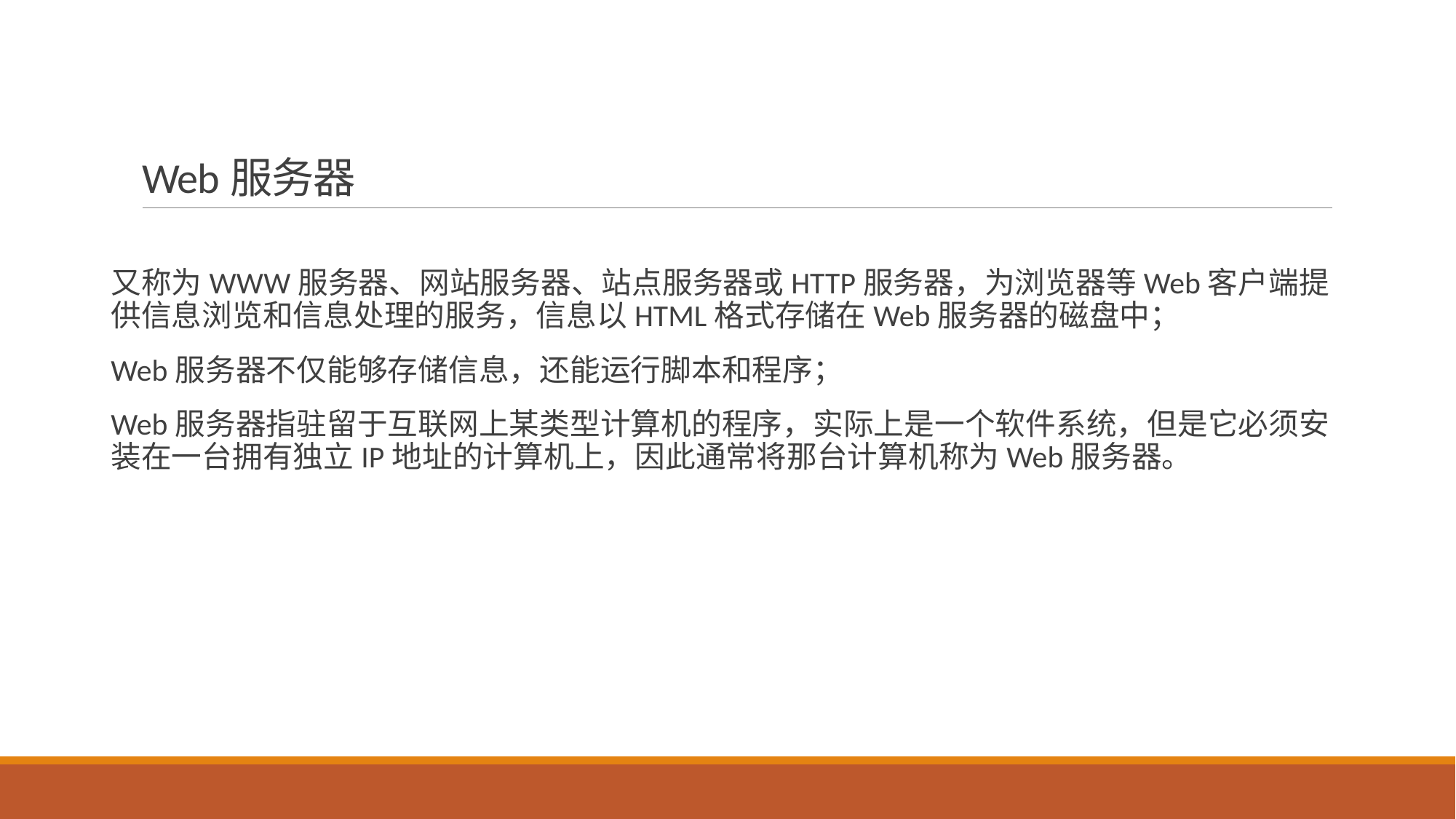

# Web服务器
又称为WWW服务器、网站服务器、站点服务器或HTTP服务器，为浏览器等Web客户端提供信息浏览和信息处理的服务，信息以HTML格式存储在Web服务器的磁盘中；
Web服务器不仅能够存储信息，还能运行脚本和程序；
Web服务器指驻留于互联网上某类型计算机的程序，实际上是一个软件系统，但是它必须安装在一台拥有独立IP地址的计算机上，因此通常将那台计算机称为Web服务器。